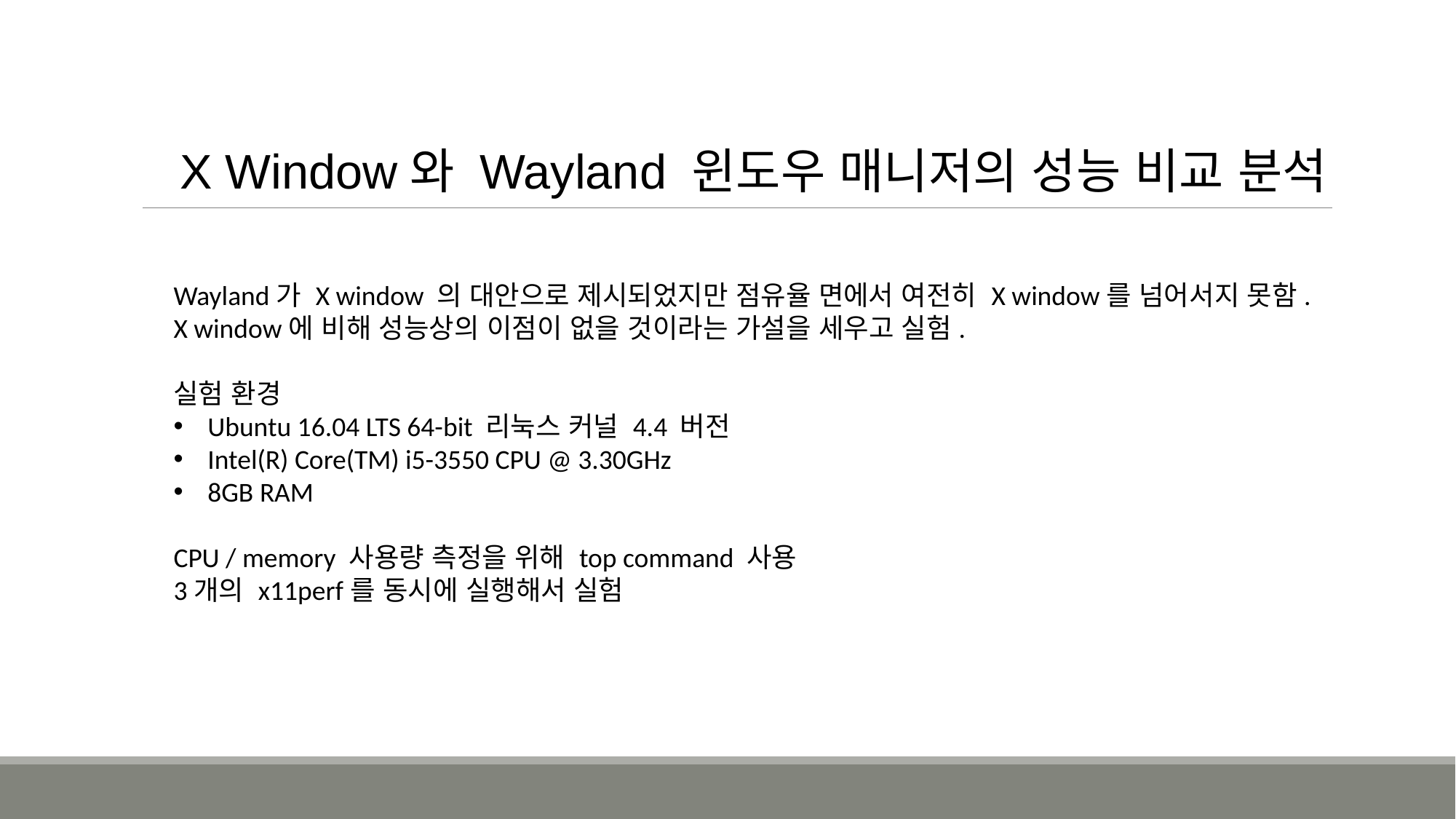

X Window와 Wayland 윈도우 매니저의 성능 비교 분석
Wayland가 X window 의 대안으로 제시되었지만 점유율 면에서 여전히 X window를 넘어서지 못함.
X window에 비해 성능상의 이점이 없을 것이라는 가설을 세우고 실험.

실험 환경
Ubuntu 16.04 LTS 64-bit 리눅스 커널 4.4 버전
Intel(R) Core(TM) i5-3550 CPU @ 3.30GHz
8GB RAM

CPU / memory 사용량 측정을 위해 top command 사용
3개의 x11perf를 동시에 실행해서 실험